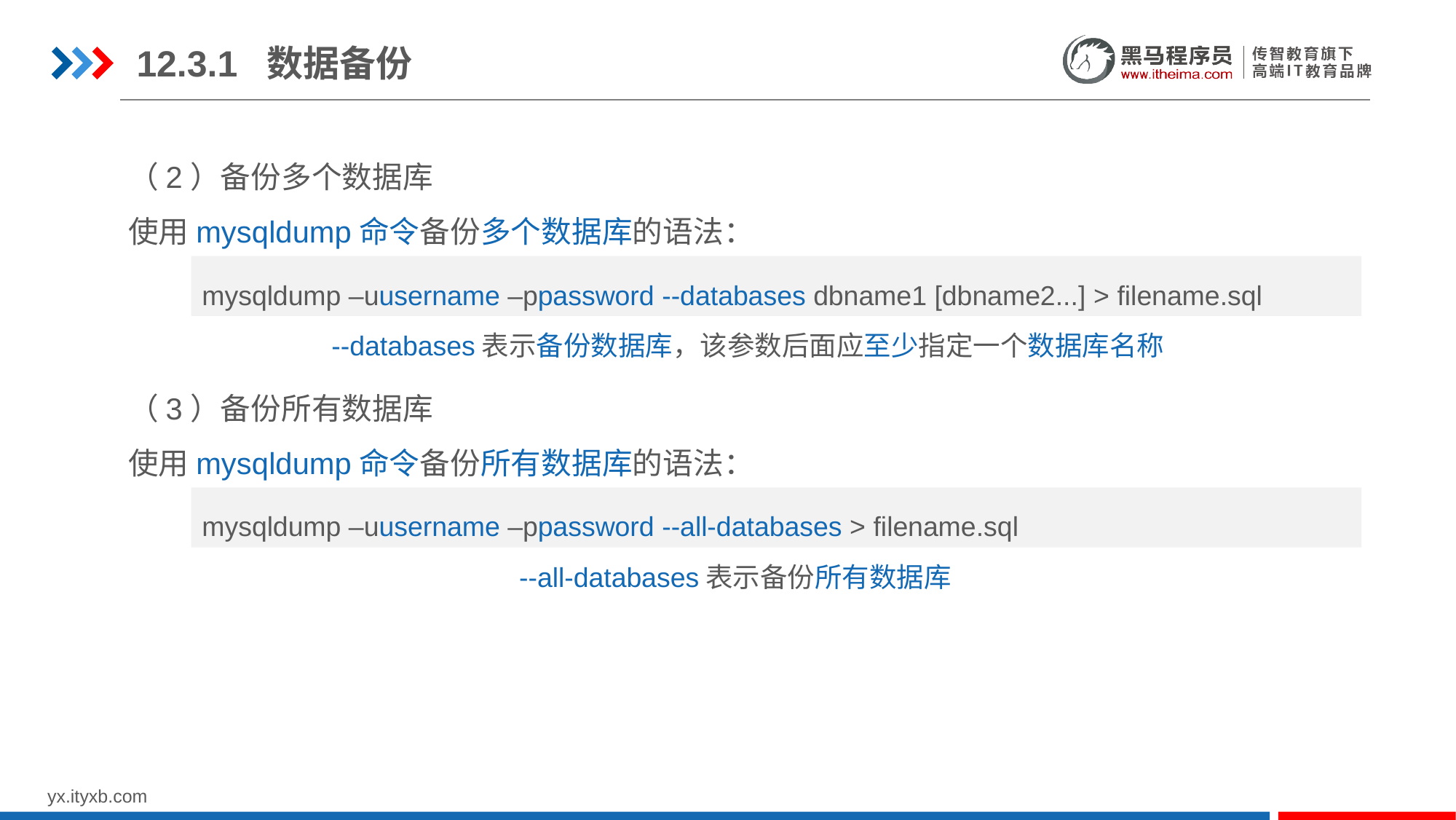

12.3.1  数据备份
（2）备份多个数据库
使用mysqldump命令备份多个数据库的语法：
mysqldump –uusername –ppassword --databases dbname1 [dbname2...] > filename.sql
--databases表示备份数据库，该参数后面应至少指定一个数据库名称
（3）备份所有数据库
使用mysqldump命令备份所有数据库的语法：
mysqldump –uusername –ppassword --all-databases > filename.sql
--all-databases表示备份所有数据库